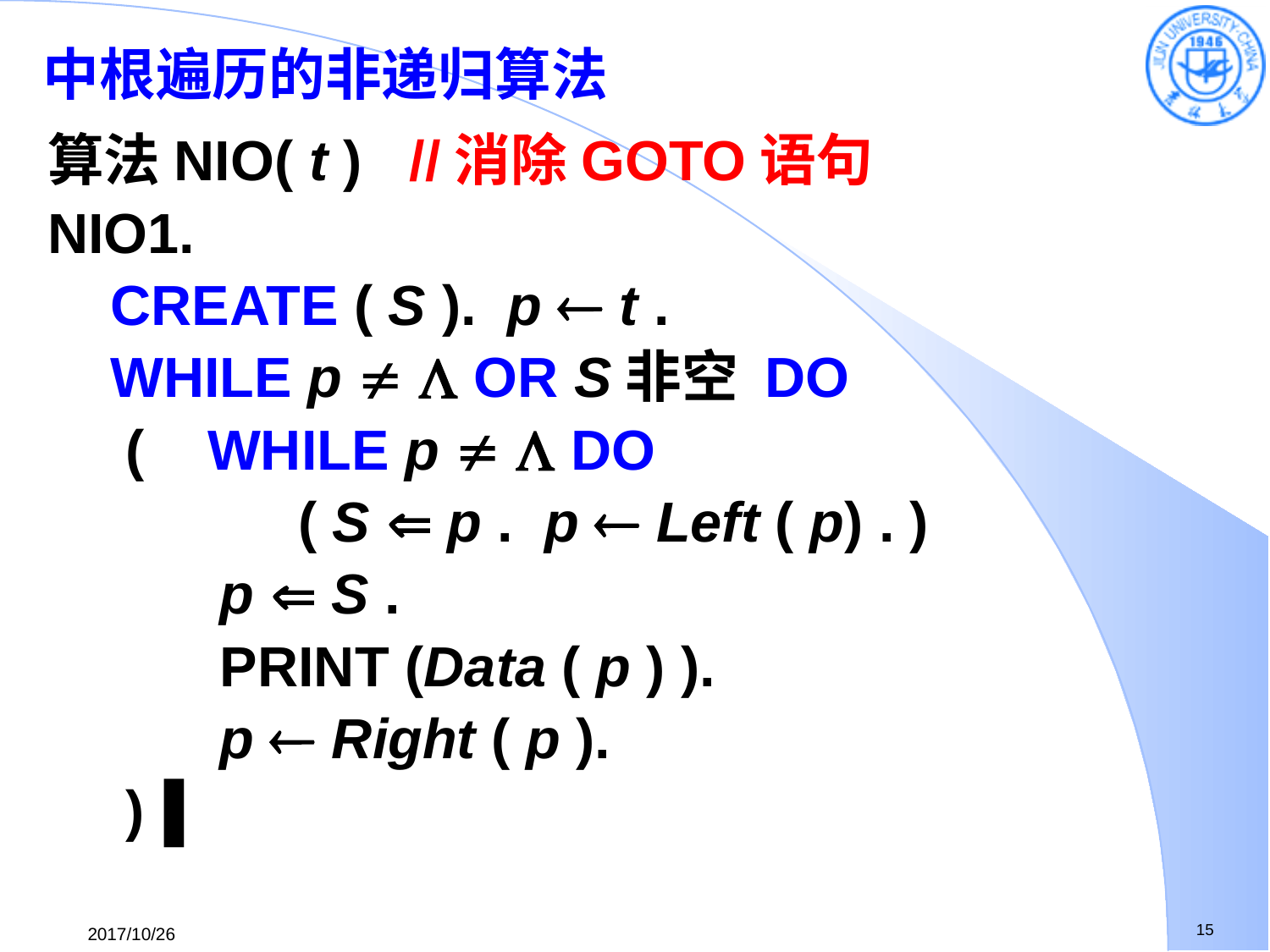

中根遍历的非递归算法
算法NIO( t )   //消除GOTO语句
NIO1.
    CREATE ( S ).  p ← t .
    WHILE p ≠ Λ OR S非空 DO
     (    WHILE p ≠ Λ DO
                ( S ⇐ p .  p ← Left ( p) . )
           p ⇐ S .
           PRINT (Data ( p ) ).
           p ← Right ( p ).
     )▐